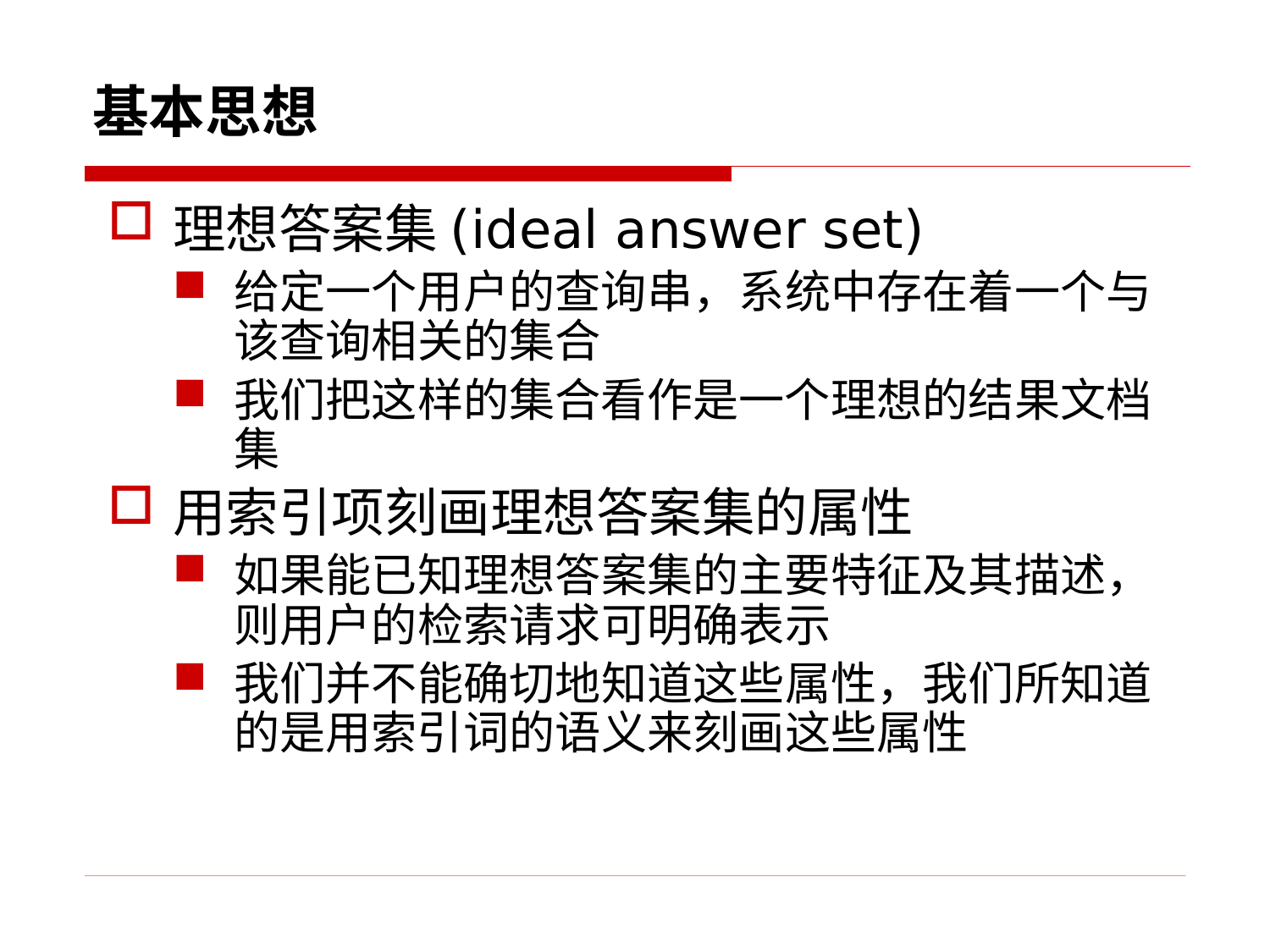

# 基本思想
理想答案集(ideal answer set)
给定一个用户的查询串，系统中存在着一个与该查询相关的集合
我们把这样的集合看作是一个理想的结果文档集
用索引项刻画理想答案集的属性
如果能已知理想答案集的主要特征及其描述，则用户的检索请求可明确表示
我们并不能确切地知道这些属性，我们所知道的是用索引词的语义来刻画这些属性